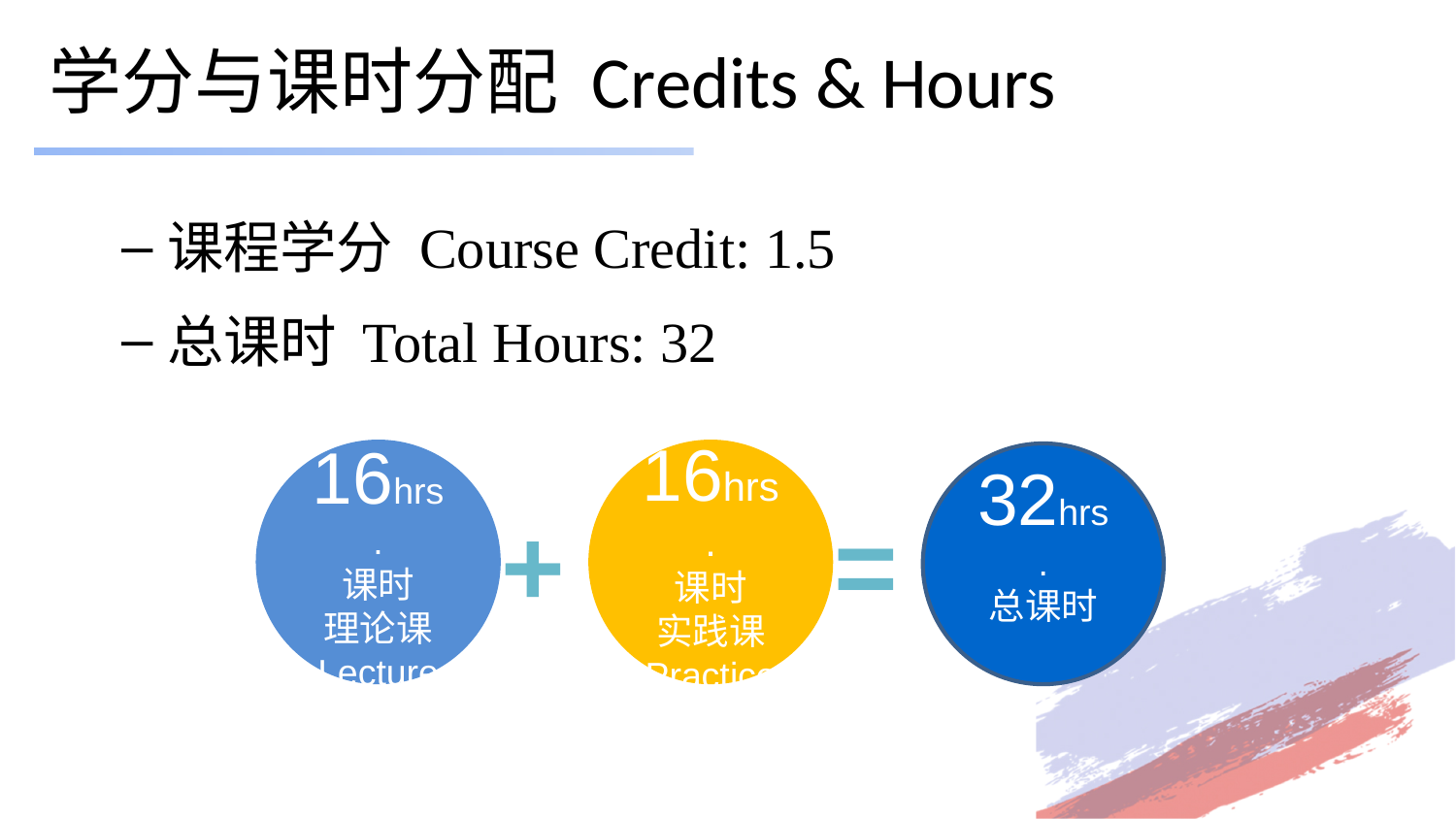

# 学分与课时分配 Credits & Hours
课程学分 Course Credit: 1.5
总课时 Total Hours: 32
16hrs.
课时
理论课
Lecture
16hrs.
课时
实践课
Practice
32hrs.
总课时

+
=